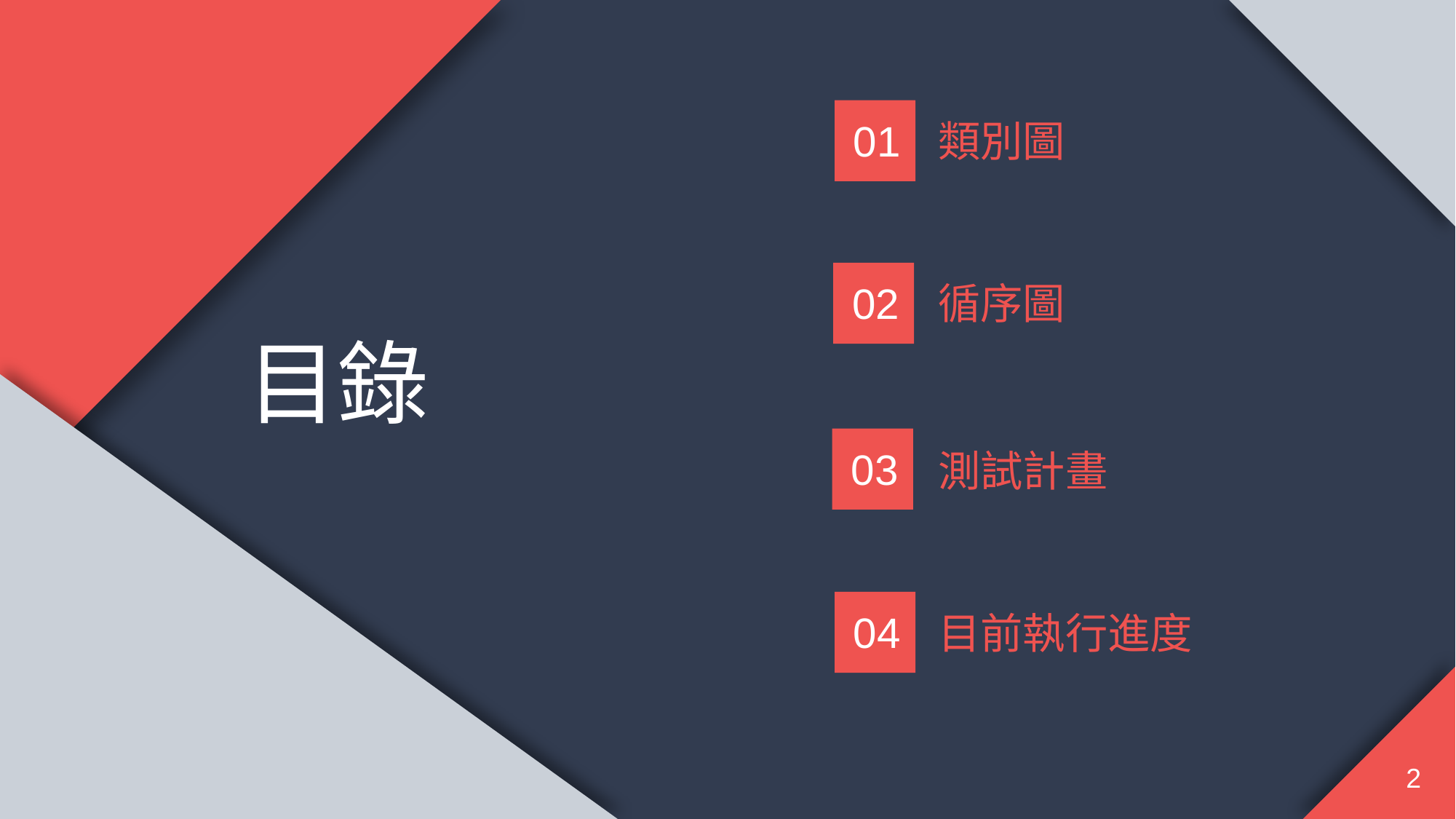

01
類別圖

02
循序圖

目錄

03
測試計畫

04
目前執行進度

2